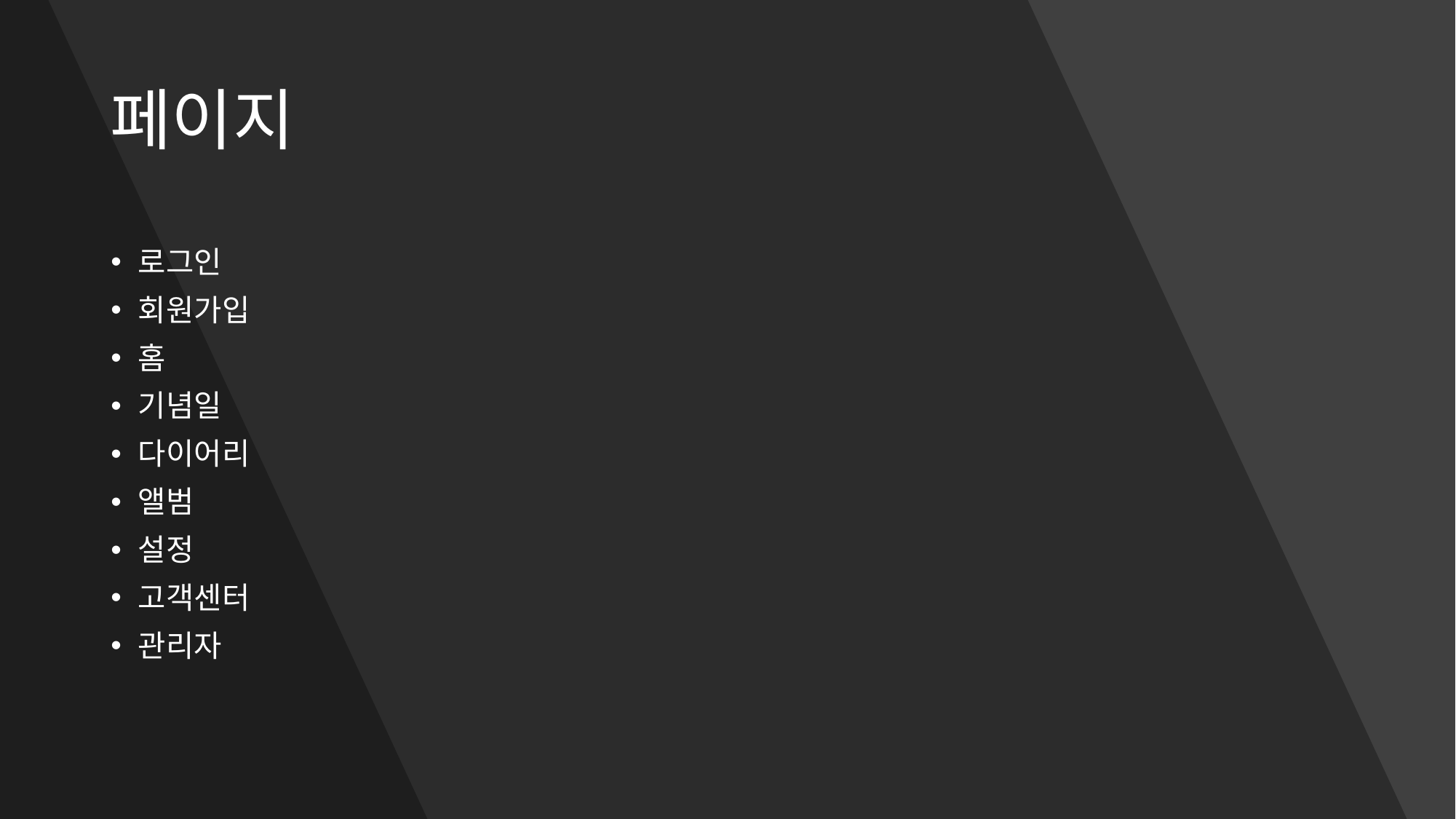

# 페이지
로그인
회원가입
홈
기념일
다이어리
앨범
설정
고객센터
관리자